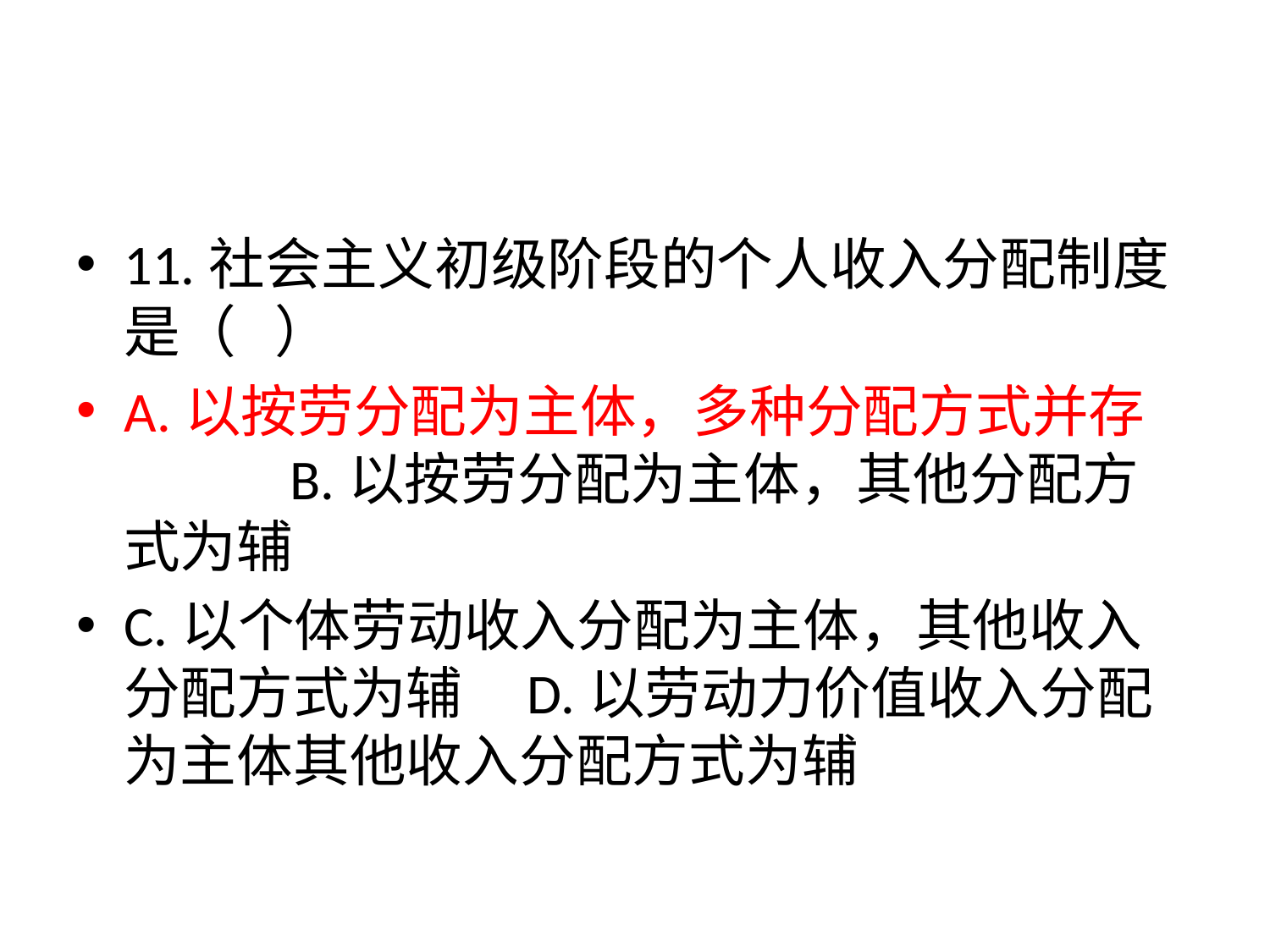

#
11.社会主义初级阶段的个人收入分配制度是（   ）
A.以按劳分配为主体，多种分配方式并存                B.以按劳分配为主体，其他分配方式为辅
C.以个体劳动收入分配为主体，其他收入分配方式为辅    D.以劳动力价值收入分配为主体其他收入分配方式为辅